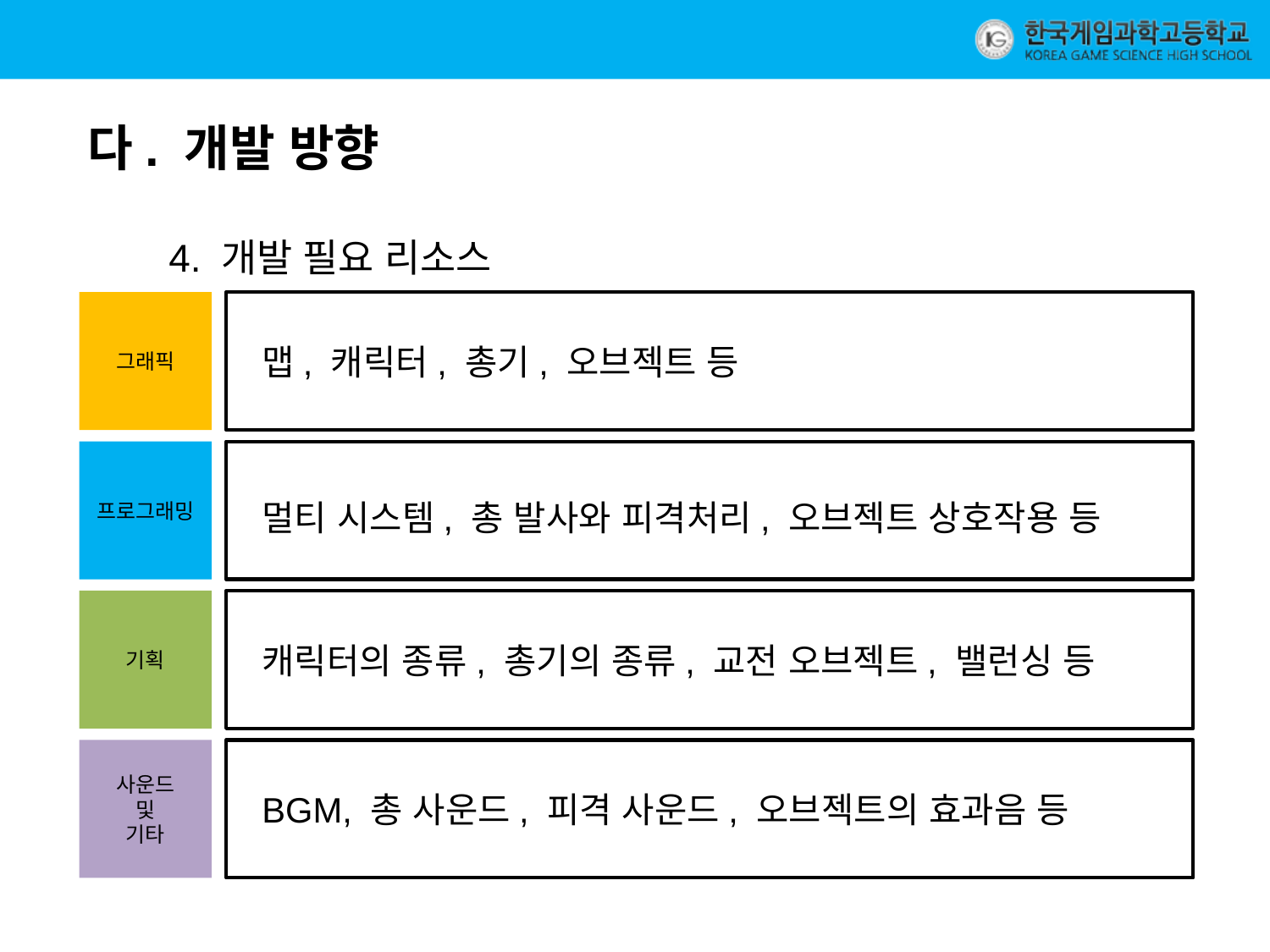

다. 개발 방향
4. 개발 필요 리소스
그래픽

맵, 캐릭터, 총기, 오브젝트 등
프로그래밍

멀티 시스템, 총 발사와 피격처리, 오브젝트 상호작용 등
기획

캐릭터의 종류, 총기의 종류, 교전 오브젝트, 밸런싱 등
사운드
및
기타

BGM, 총 사운드, 피격 사운드, 오브젝트의 효과음 등